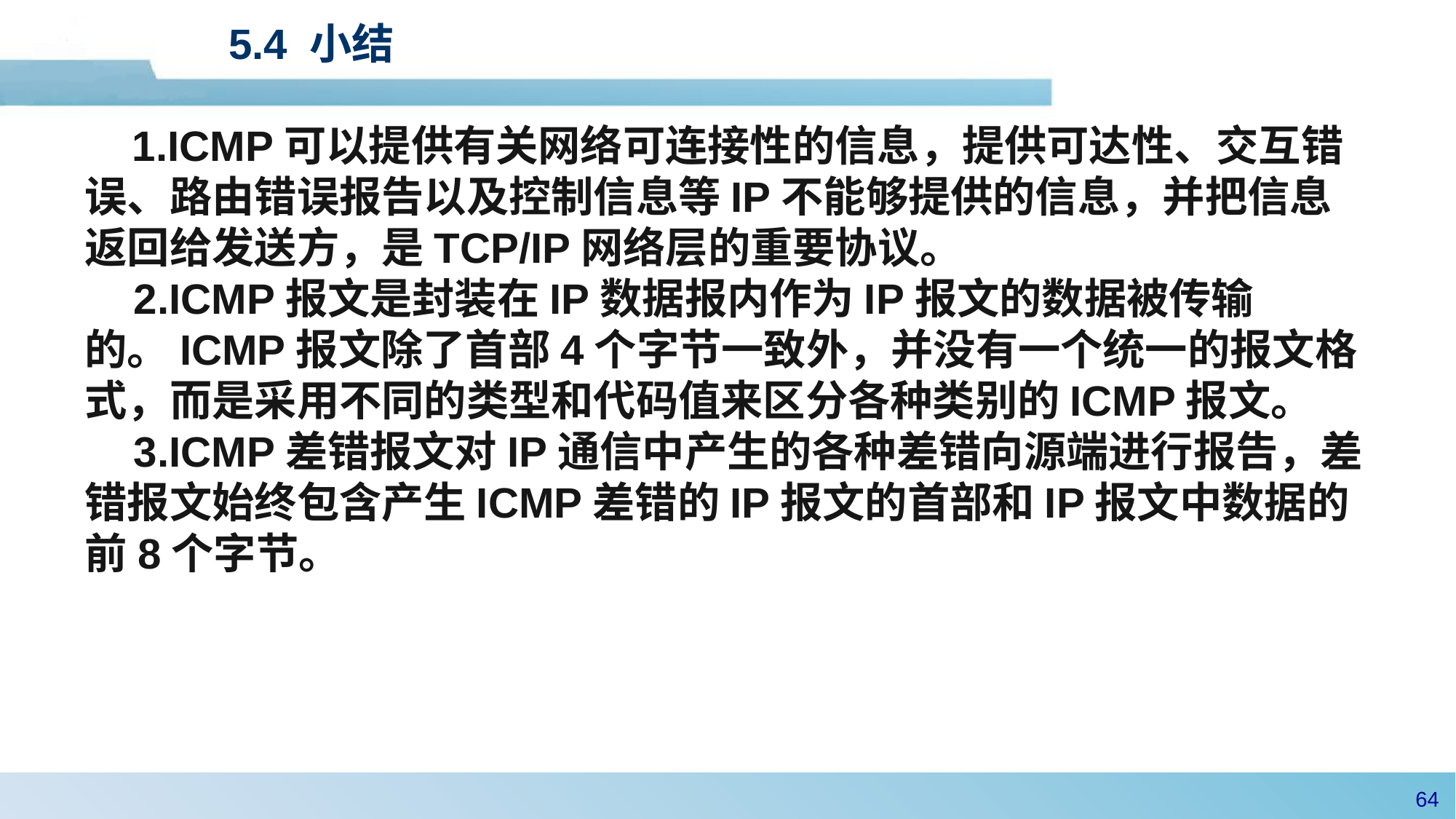

# 5.4 小结
    1.ICMP可以提供有关网络可连接性的信息，提供可达性、交互错误、路由错误报告以及控制信息等IP不能够提供的信息，并把信息返回给发送方，是TCP/IP网络层的重要协议。
    2.ICMP报文是封装在IP数据报内作为IP报文的数据被传输的。ICMP报文除了首部4个字节一致外，并没有一个统一的报文格式，而是采用不同的类型和代码值来区分各种类别的ICMP报文。
    3.ICMP差错报文对IP通信中产生的各种差错向源端进行报告，差错报文始终包含产生ICMP差错的IP报文的首部和IP报文中数据的前8个字节。
64